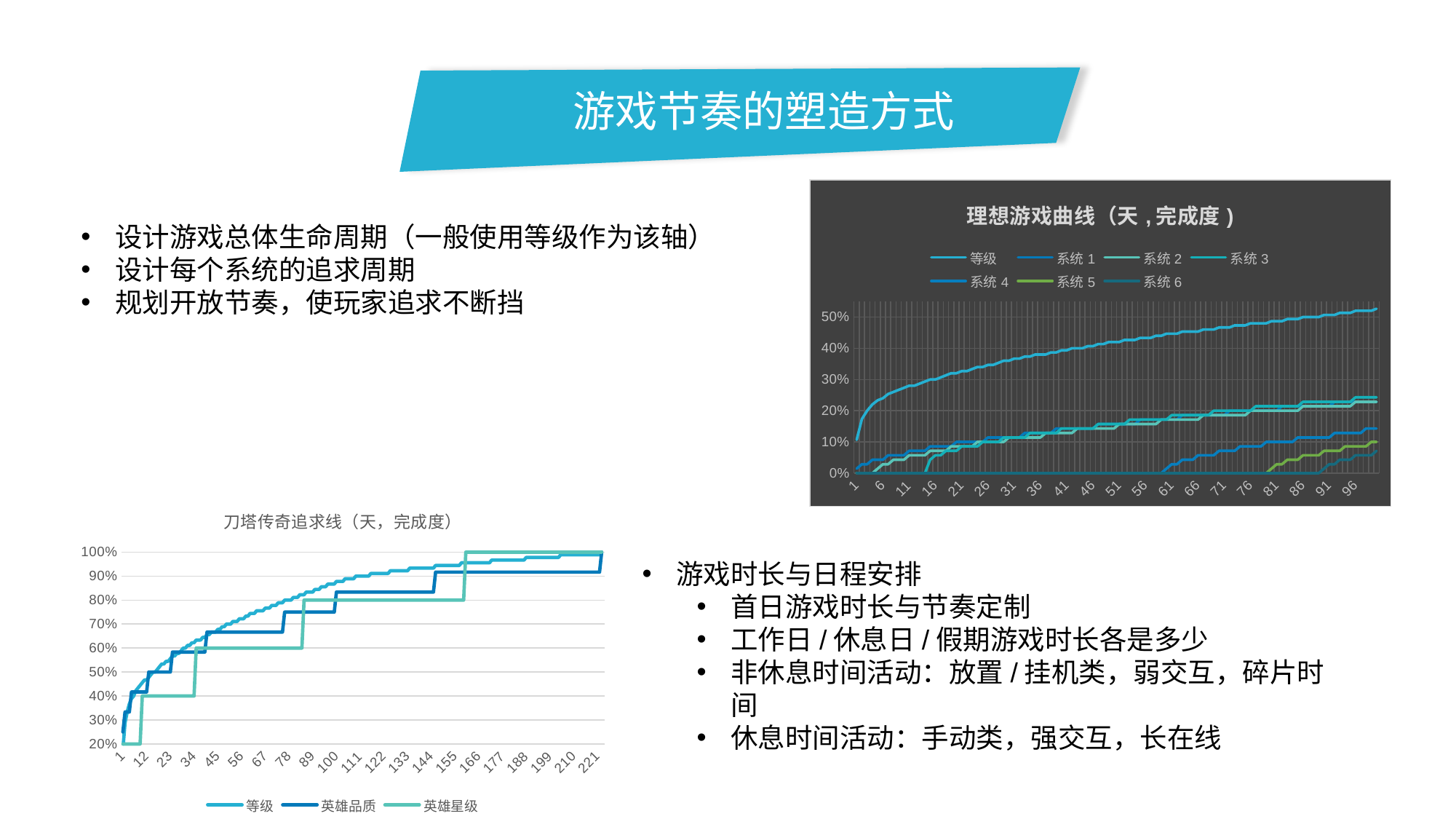

游戏节奏的塑造方式

### Chart: 理想游戏曲线（天,完成度)

| Category | 等级 | 系统1 | 系统2 | 系统3 | 系统4 | 系统5 | 系统6 |
|---|---|---|---|---|---|---|---|
设计游戏总体生命周期（一般使用等级作为该轴）
设计每个系统的追求周期
规划开放节奏，使玩家追求不断挡

### Chart: 刀塔传奇追求线（天，完成度）

| Category | 等级 | 英雄品质 | 英雄星级 |
|---|---|---|---|
游戏时长与日程安排
首日游戏时长与节奏定制
工作日/休息日/假期游戏时长各是多少
非休息时间活动：放置/挂机类，弱交互，碎片时间
休息时间活动：手动类，强交互，长在线